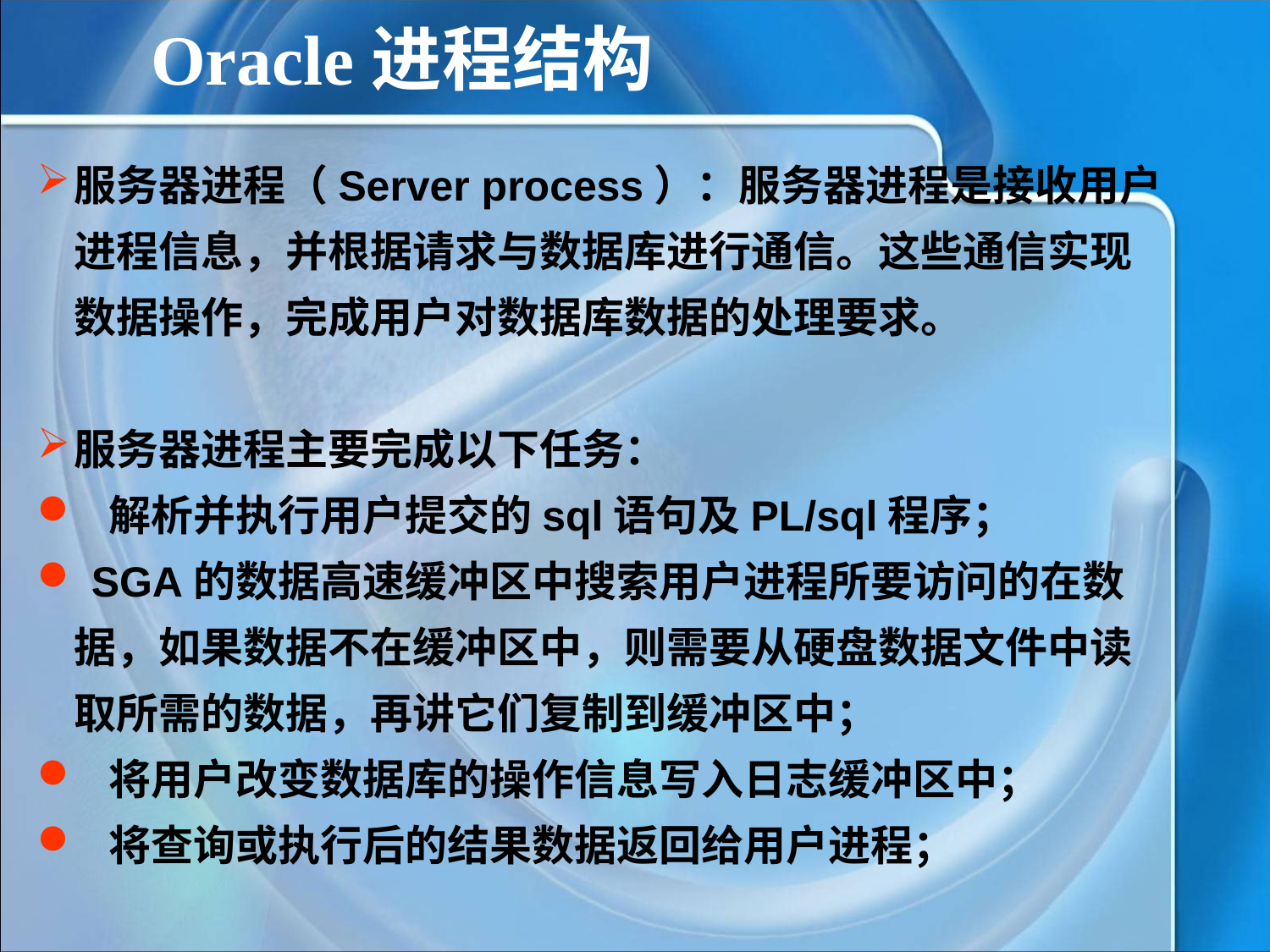

Oracle进程结构
服务器进程（Server process）：服务器进程是接收用户进程信息，并根据请求与数据库进行通信。这些通信实现数据操作，完成用户对数据库数据的处理要求。

服务器进程主要完成以下任务：
  解析并执行用户提交的sql语句及PL/sql程序；
 SGA的数据高速缓冲区中搜索用户进程所要访问的在数据，如果数据不在缓冲区中，则需要从硬盘数据文件中读取所需的数据，再讲它们复制到缓冲区中；
  将用户改变数据库的操作信息写入日志缓冲区中；
  将查询或执行后的结果数据返回给用户进程；
38